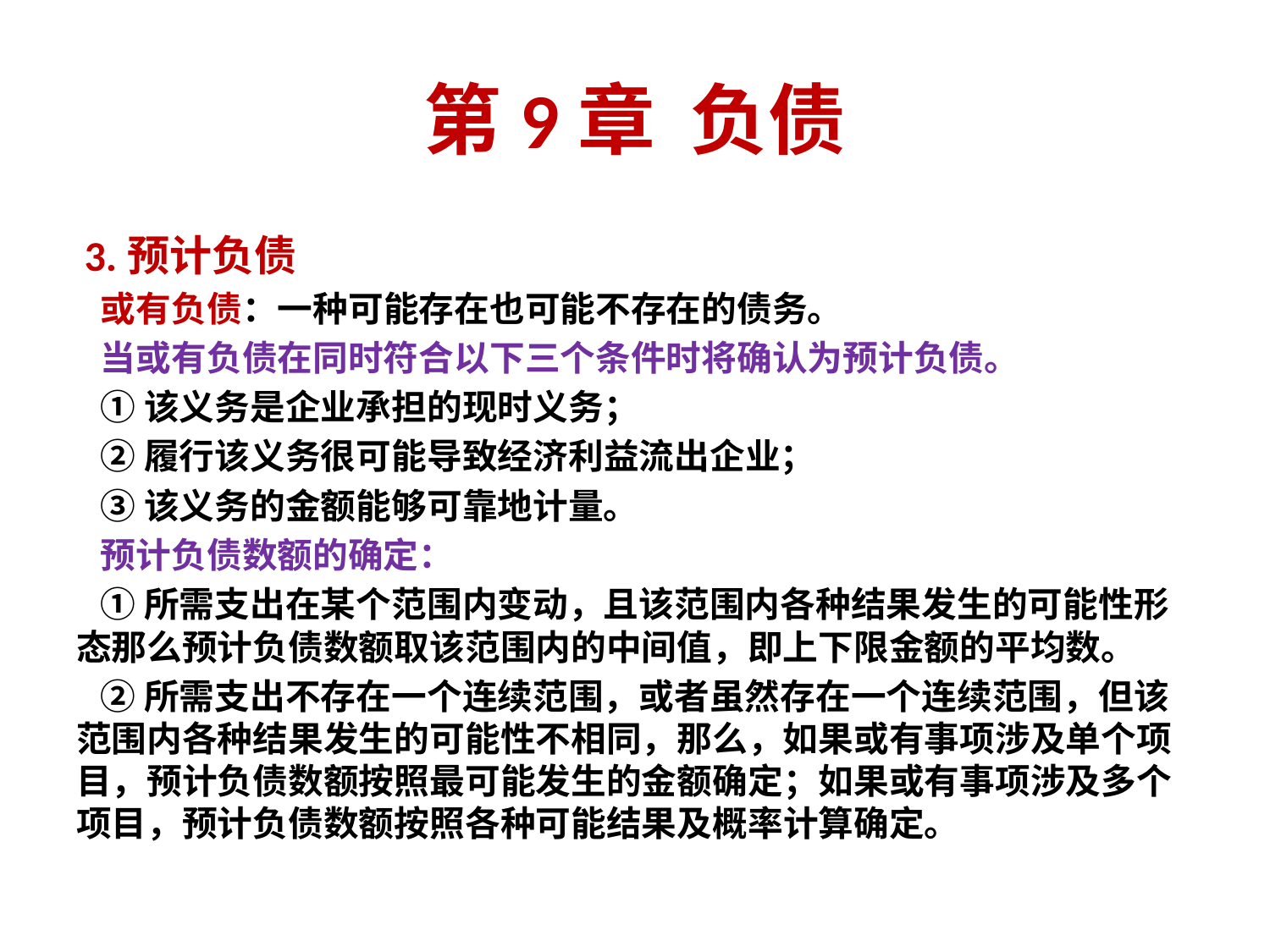

# 第9章  负债
 3.预计负债
  或有负债：一种可能存在也可能不存在的债务。
  当或有负债在同时符合以下三个条件时将确认为预计负债。
   ①该义务是企业承担的现时义务；
   ②履行该义务很可能导致经济利益流出企业；
   ③该义务的金额能够可靠地计量。
  预计负债数额的确定：
   ①所需支出在某个范围内变动，且该范围内各种结果发生的可能性形态那么预计负债数额取该范围内的中间值，即上下限金额的平均数。
   ②所需支出不存在一个连续范围，或者虽然存在一个连续范围，但该范围内各种结果发生的可能性不相同，那么，如果或有事项涉及单个项目，预计负债数额按照最可能发生的金额确定；如果或有事项涉及多个项目，预计负债数额按照各种可能结果及概率计算确定。